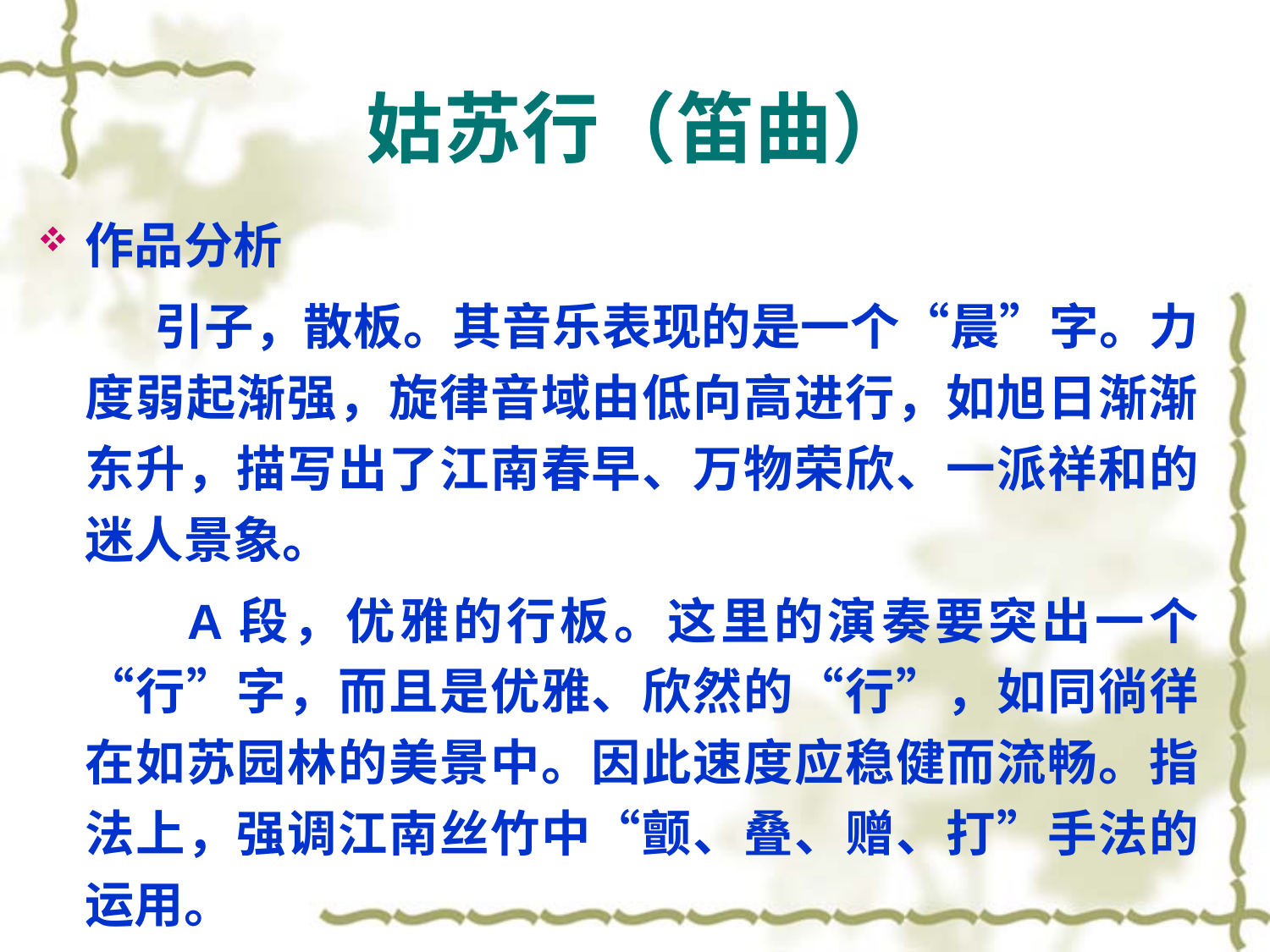

# 姑苏行（笛曲）
作品分析
         引子，散板。其音乐表现的是一个“晨”字。力度弱起渐强，旋律音域由低向高进行，如旭日渐渐东升，描写出了江南春早、万物荣欣、一派祥和的迷人景象。
　　  A段，优雅的行板。这里的演奏要突出一个“行”字，而且是优雅、欣然的“行”，如同徜徉在如苏园林的美景中。因此速度应稳健而流畅。指法上，强调江南丝竹中“颤、叠、赠、打”手法的运用。